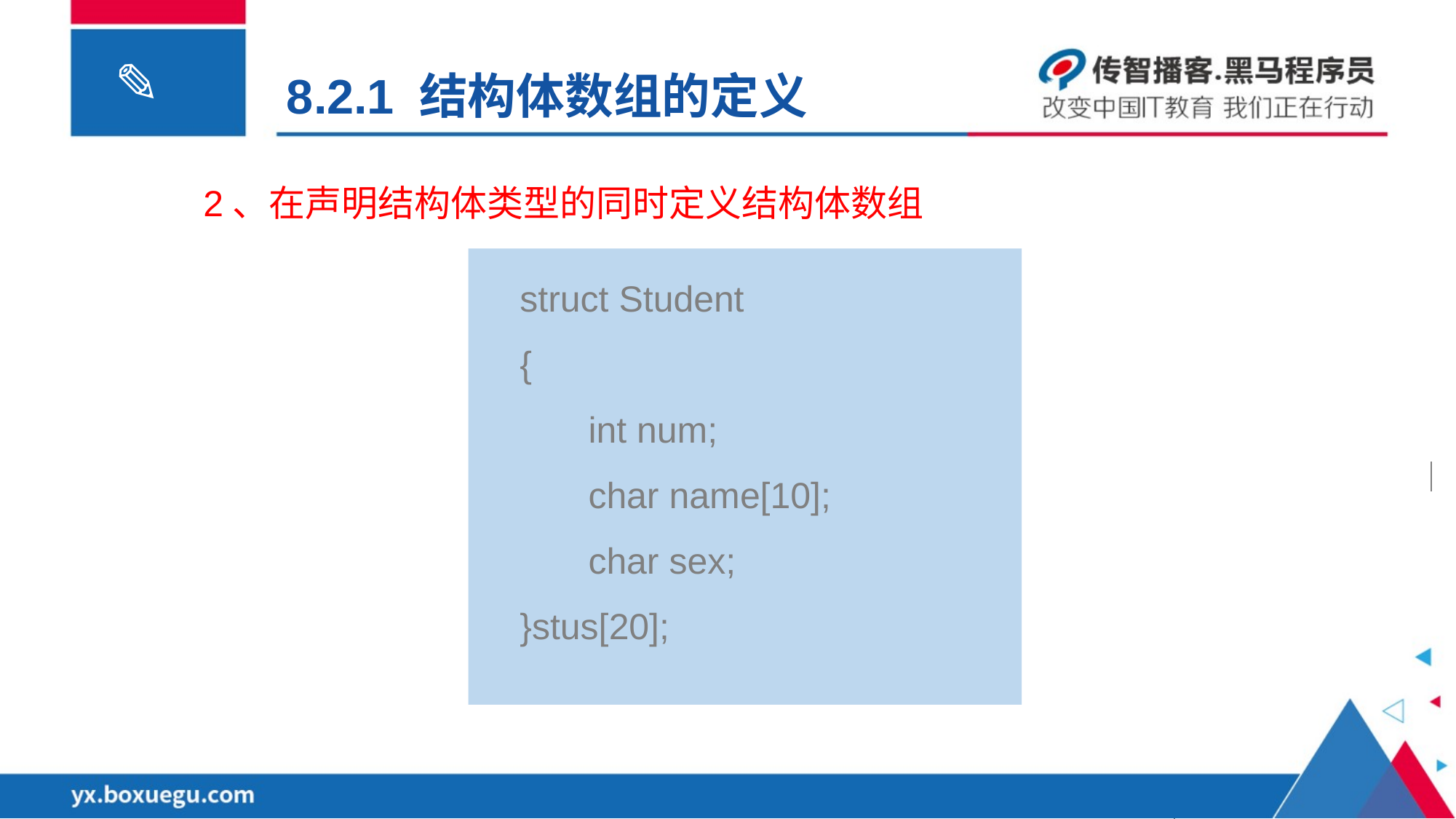

8.2.1 结构体数组的定义
2、在声明结构体类型的同时定义结构体数组
    struct Student
    {
	int num;
	char name[10];
	char sex;
    }stus[20];